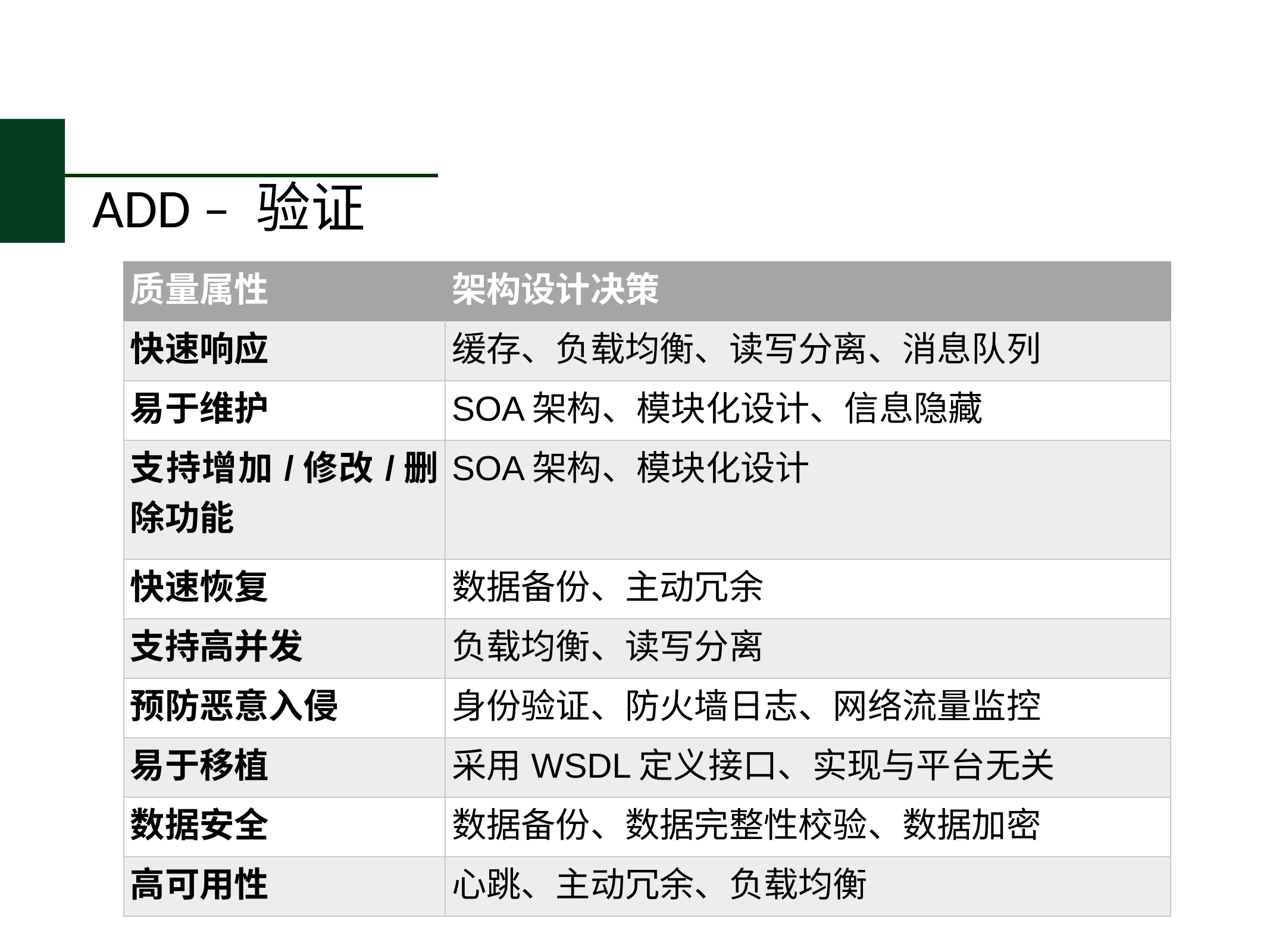

# ADD – 验证
| 质量属性 | 架构设计决策 |
| --- | --- |
| 快速响应 | 缓存、负载均衡、读写分离、消息队列 |
| 易于维护 | SOA架构、模块化设计、信息隐藏 |
| 支持增加/修改/删除功能 | SOA架构、模块化设计 |
| 快速恢复 | 数据备份、主动冗余 |
| 支持高并发 | 负载均衡、读写分离 |
| 预防恶意入侵 | 身份验证、防火墙日志、网络流量监控 |
| 易于移植 | 采用WSDL定义接口、实现与平台无关 |
| 数据安全 | 数据备份、数据完整性校验、数据加密 |
| 高可用性 | 心跳、主动冗余、负载均衡 |